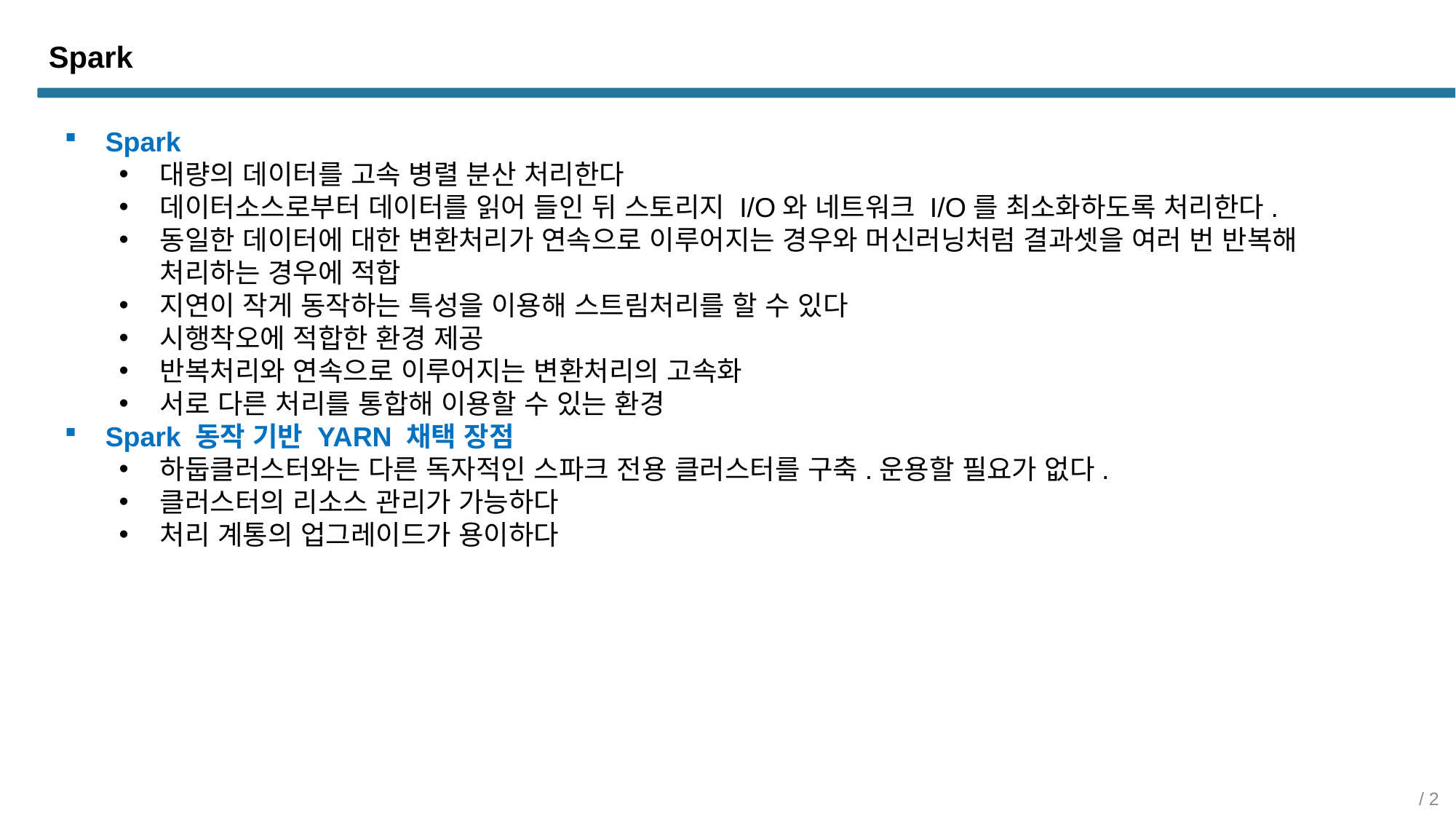

Spark
Spark
대량의 데이터를 고속 병렬 분산 처리한다
데이터소스로부터 데이터를 읽어 들인 뒤 스토리지 I/O와 네트워크 I/O를 최소화하도록 처리한다.
동일한 데이터에 대한 변환처리가 연속으로 이루어지는 경우와 머신러닝처럼 결과셋을 여러 번 반복해 처리하는 경우에 적합
지연이 작게 동작하는 특성을 이용해 스트림처리를 할 수 있다
시행착오에 적합한 환경 제공
반복처리와 연속으로 이루어지는 변환처리의 고속화
서로 다른 처리를 통합해 이용할 수 있는 환경
Spark 동작 기반 YARN 채택 장점
하둡클러스터와는 다른 독자적인 스파크 전용 클러스터를 구축.운용할 필요가 없다.
클러스터의 리소스 관리가 가능하다
처리 계통의 업그레이드가 용이하다

/ 2